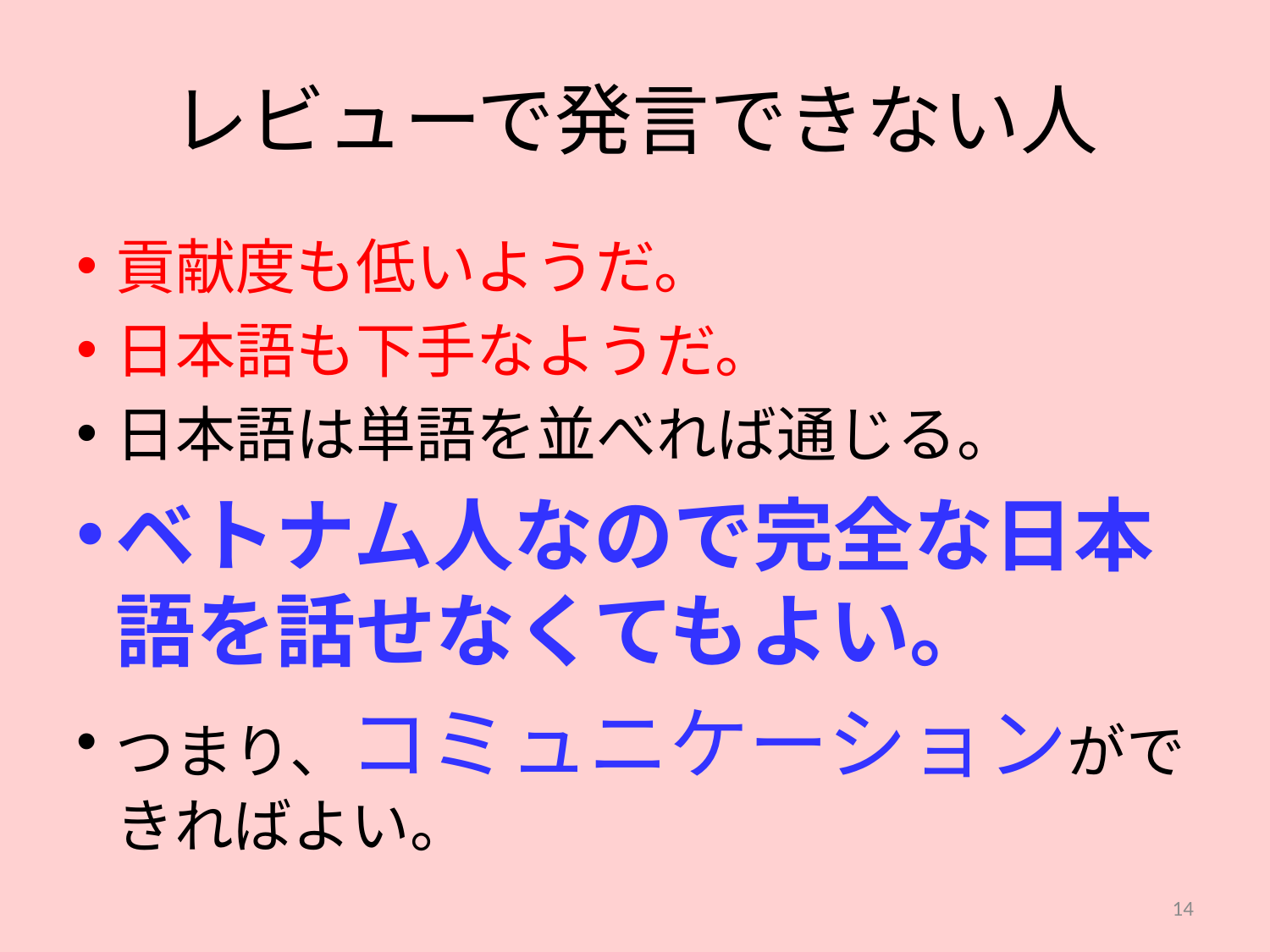

# レビューで発言できない人
貢献度も低いようだ。
日本語も下手なようだ。
日本語は単語を並べれば通じる。
ベトナム人なので完全な日本語を話せなくてもよい。
つまり、コミュニケーションができればよい。
14